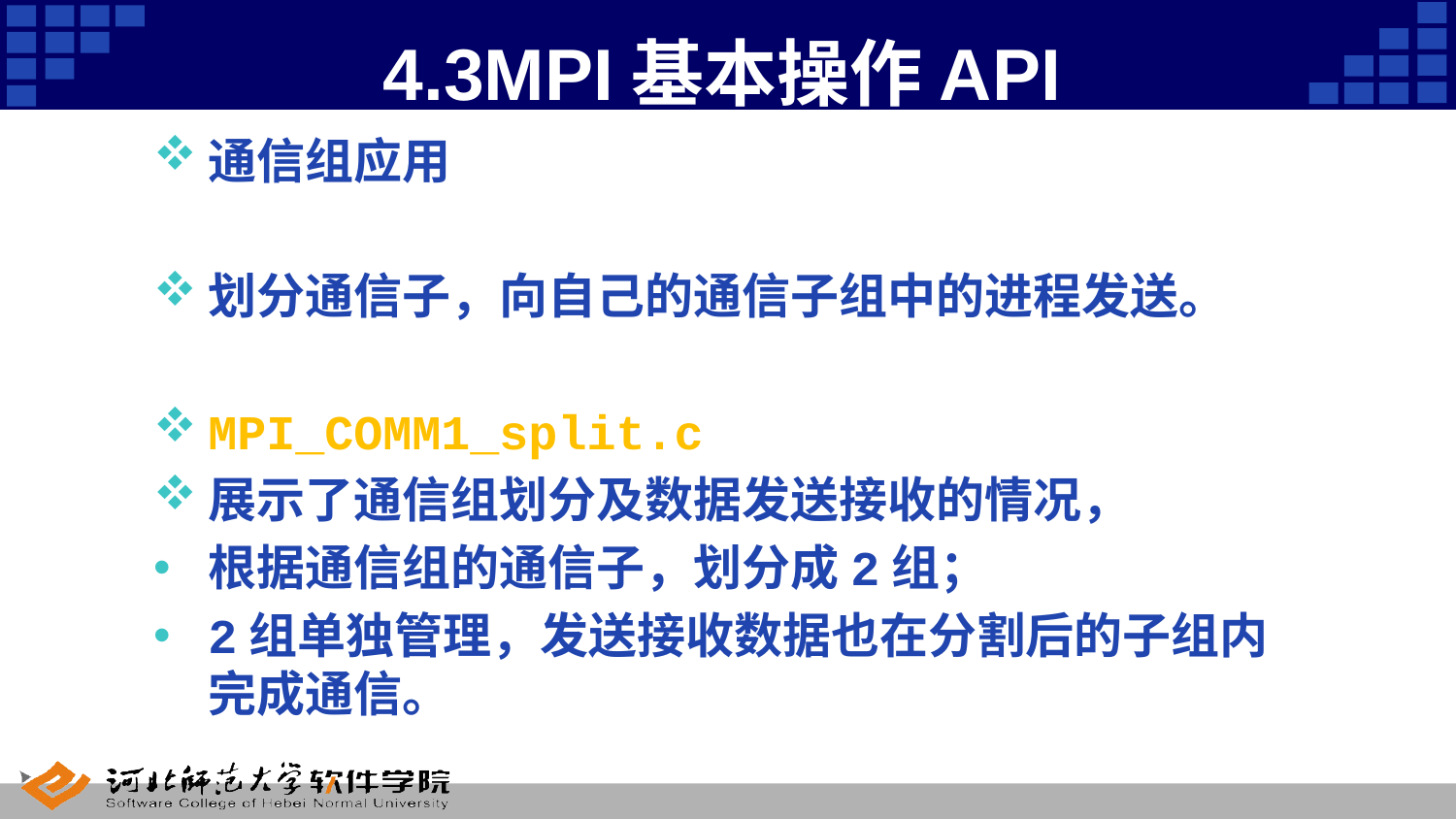

# 4.3MPI基本操作API
通信组应用

划分通信子，向自己的通信子组中的进程发送。

MPI_COMM1_split.c
展示了通信组划分及数据发送接收的情况，
根据通信组的通信子，划分成2组；
2组单独管理，发送接收数据也在分割后的子组内完成通信。